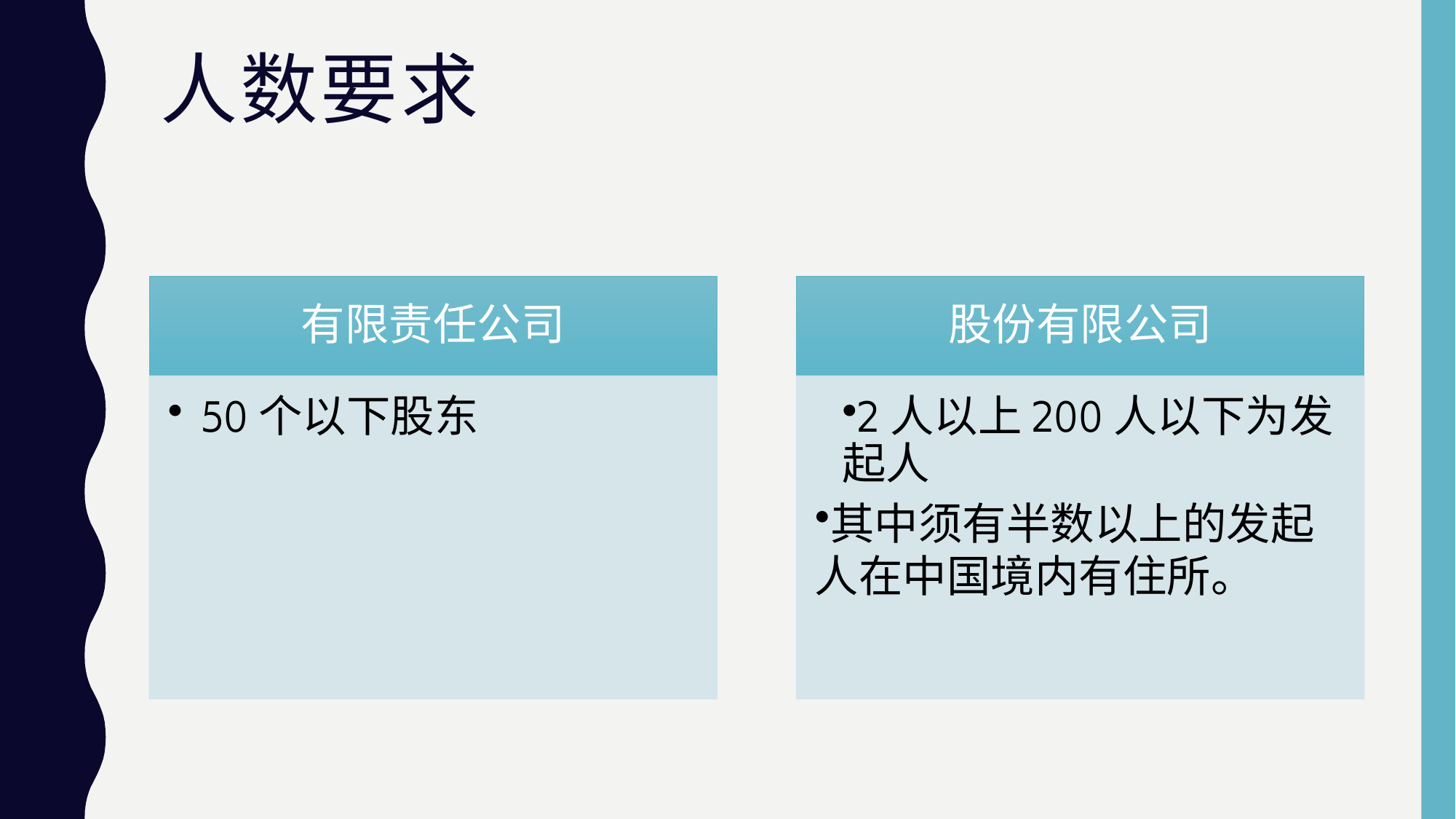

# 人数要求
有限责任公司
50个以下股东
股份有限公司
2人以上200人以下为发起人
其中须有半数以上的发起人在中国境内有住所。